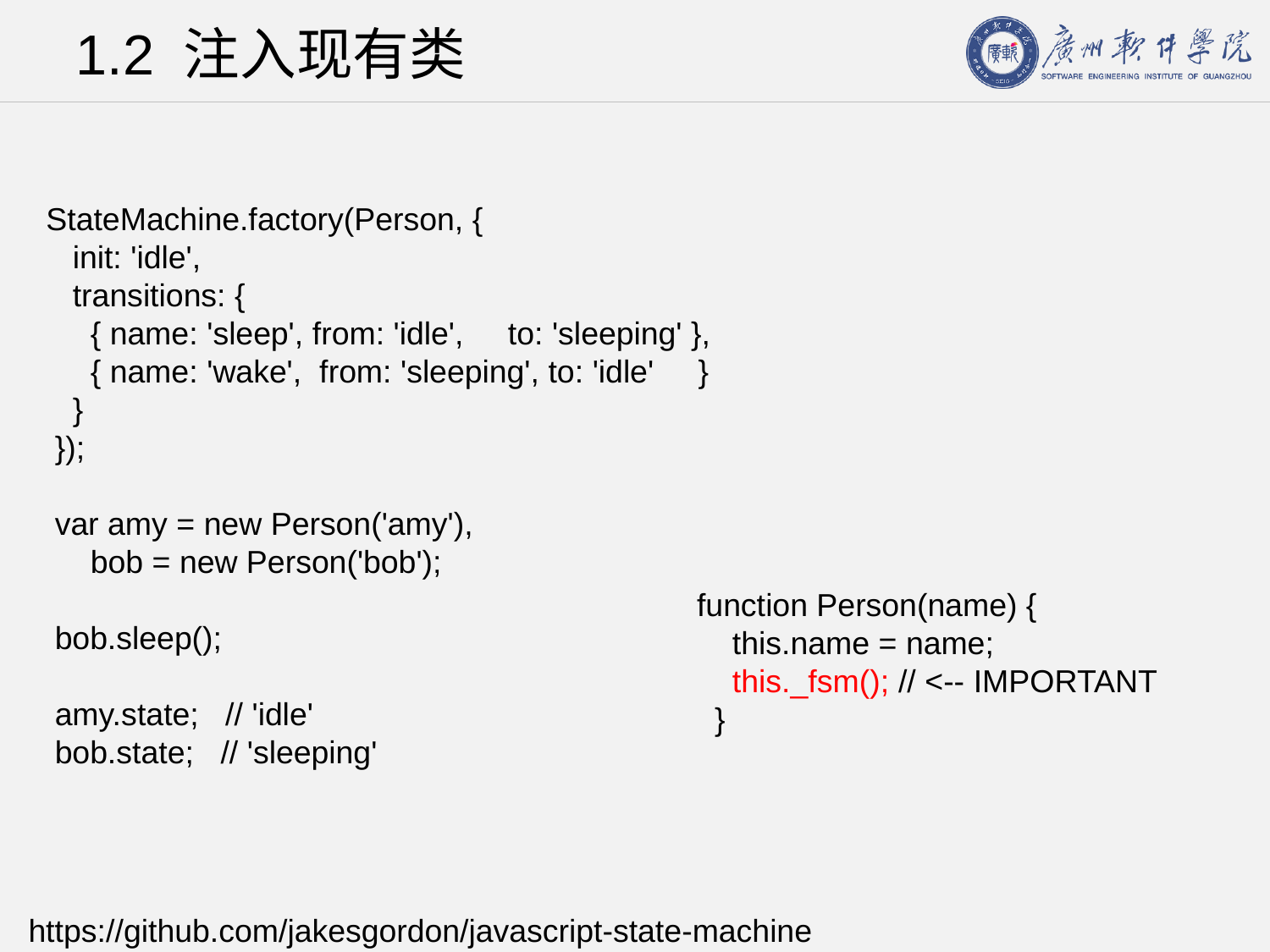

# 1.2 注入现有类
 StateMachine.factory(Person, {
    init: 'idle',
    transitions: {
      { name: 'sleep', from: 'idle',     to: 'sleeping' },
      { name: 'wake',  from: 'sleeping', to: 'idle'     }
    }
  });

  var amy = new Person('amy'),
      bob = new Person('bob');

  bob.sleep();

  amy.state;   // 'idle'
  bob.state;   // 'sleeping'
function Person(name) {
    this.name = name;
    this._fsm(); // <-- IMPORTANT
  }
https://github.com/jakesgordon/javascript-state-machine